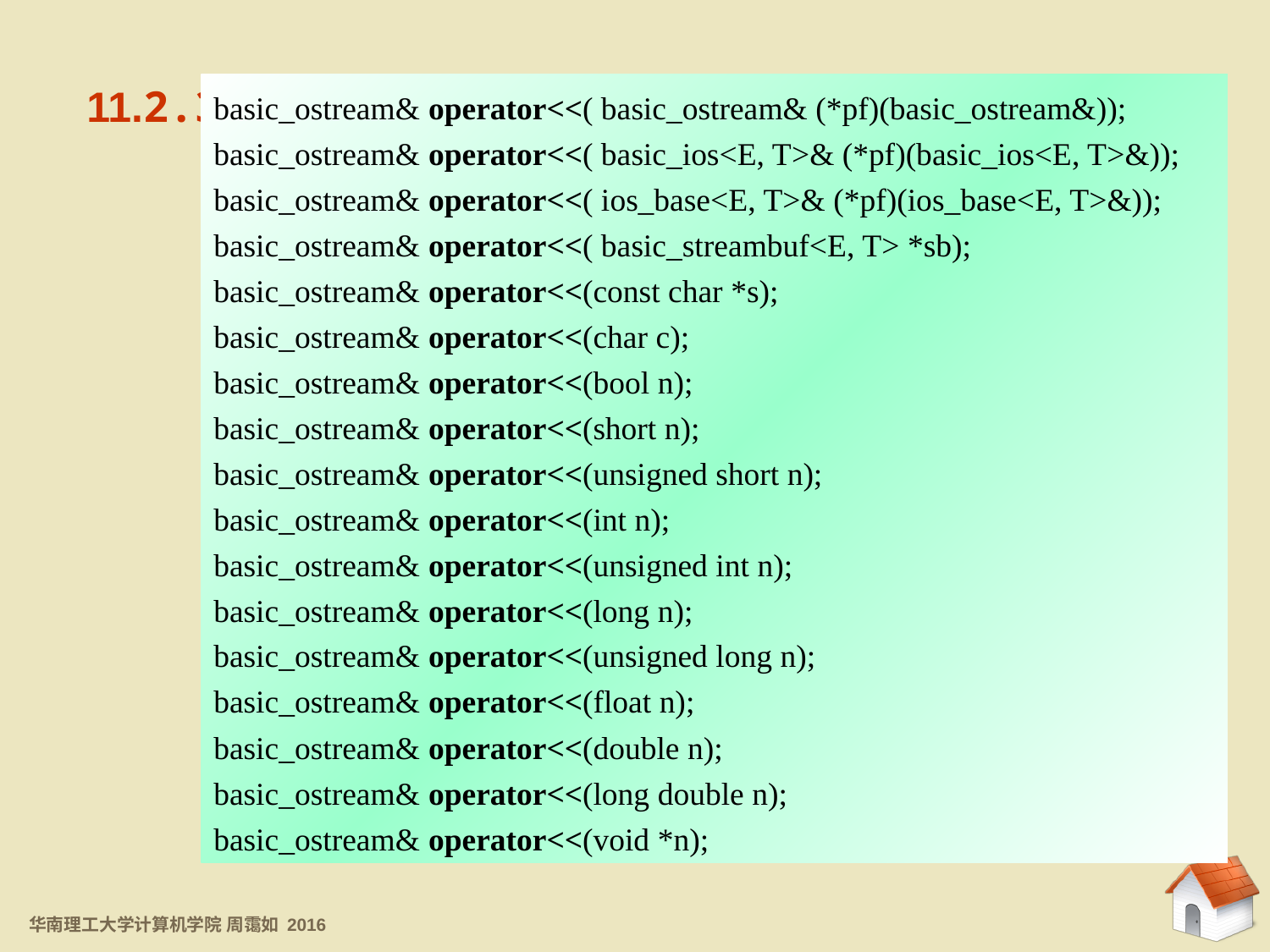

11.2.3  输出流操作
basic_ostream& operator<<( basic_ostream& (*pf)(basic_ostream&));
basic_ostream& operator<<( basic_ios<E, T>& (*pf)(basic_ios<E, T>&)); basic_ostream& operator<<( ios_base<E, T>& (*pf)(ios_base<E, T>&)); basic_ostream& operator<<( basic_streambuf<E, T> *sb);
basic_ostream& operator<<(const char *s);
basic_ostream& operator<<(char c);
basic_ostream& operator<<(bool n);
basic_ostream& operator<<(short n);
basic_ostream& operator<<(unsigned short n);
basic_ostream& operator<<(int n);
basic_ostream& operator<<(unsigned int n);
basic_ostream& operator<<(long n);
basic_ostream& operator<<(unsigned long n);
basic_ostream& operator<<(float n);
basic_ostream& operator<<(double n);
basic_ostream& operator<<(long double n);
basic_ostream& operator<<(void *n);
ostream类的公有成员函数
| 函数 | 功能 |
| --- | --- |
| put | 无格式,插入一个字节 |
| write | 从无格式,插入一字节序列 |
| flush | 刷新输出流 |
| seekp | 移动输出流指针 |
| tellp | 返回输出流中指定位置的指针值 |
| operstor<< | 插入运算符 |